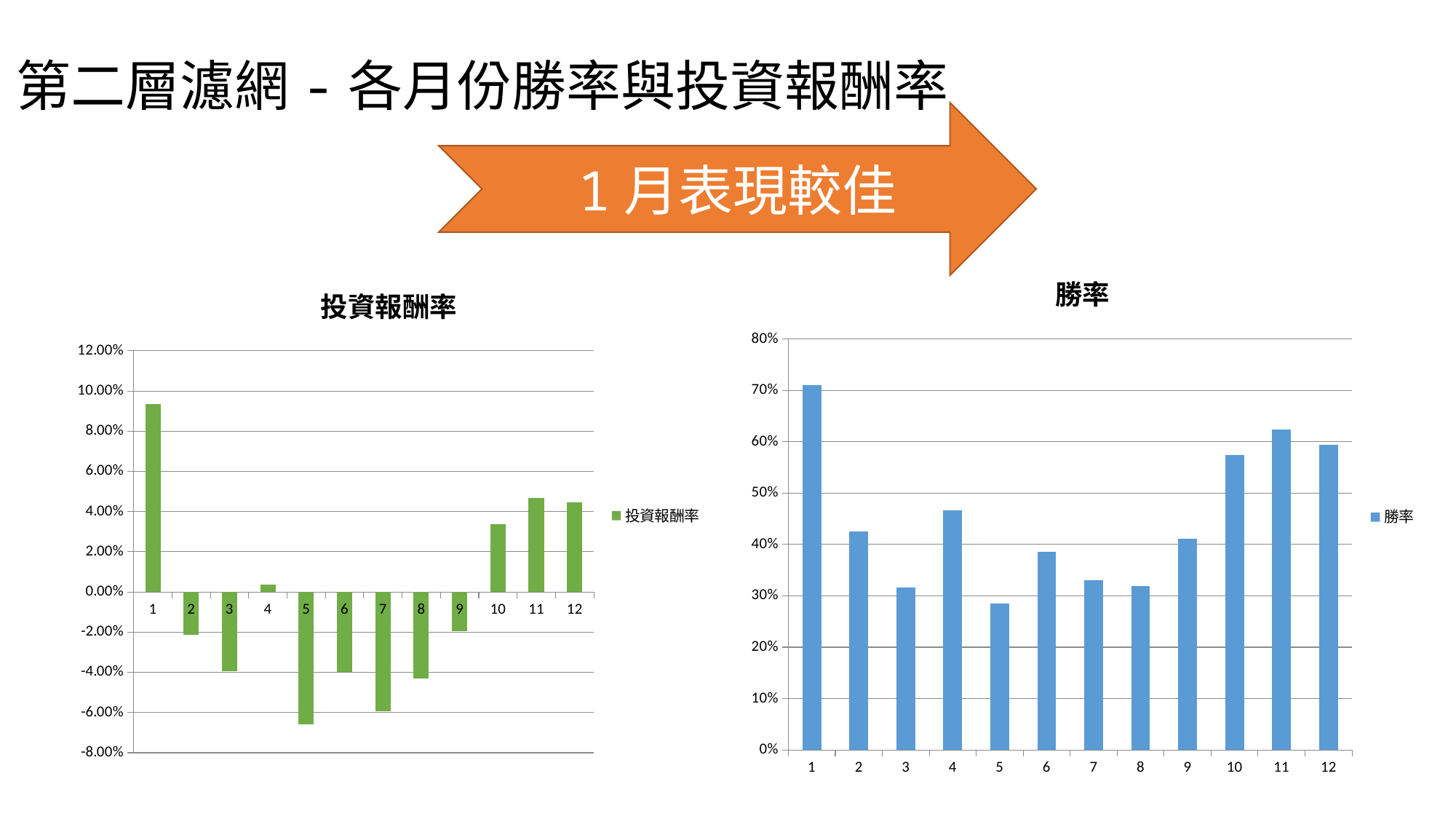

# 第二層濾網-各月份勝率與投資報酬率
1月表現較佳

### Chart: 勝率

| Category |  |
|---|---|

### Chart: 投資報酬率

| Category |  |
|---|---|